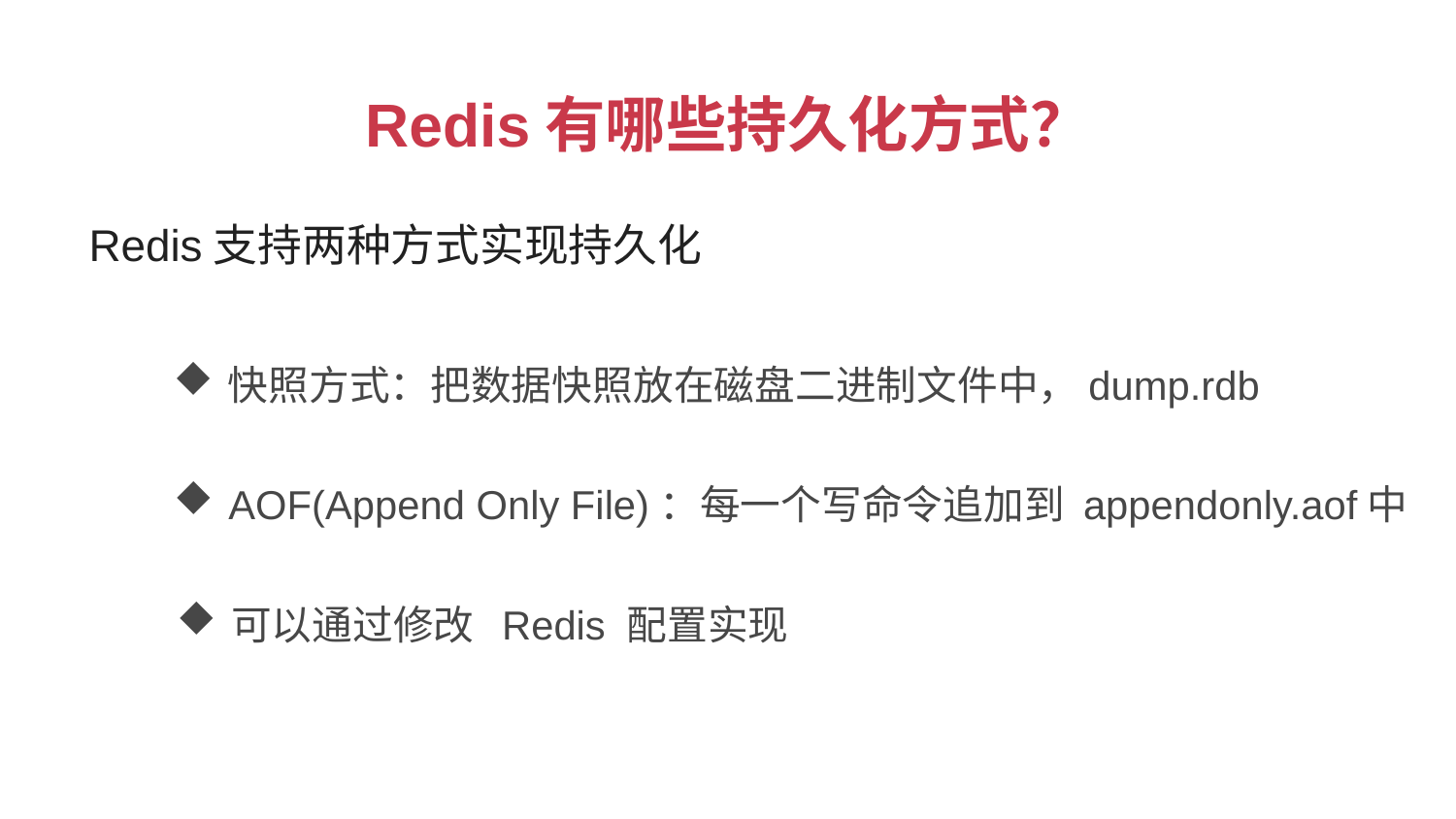

Redis有哪些持久化方式？
Redis支持两种方式实现持久化
快照方式：把数据快照放在磁盘二进制文件中，dump.rdb
AOF(Append Only File)：每一个写命令追加到 appendonly.aof中
可以通过修改  Redis 配置实现